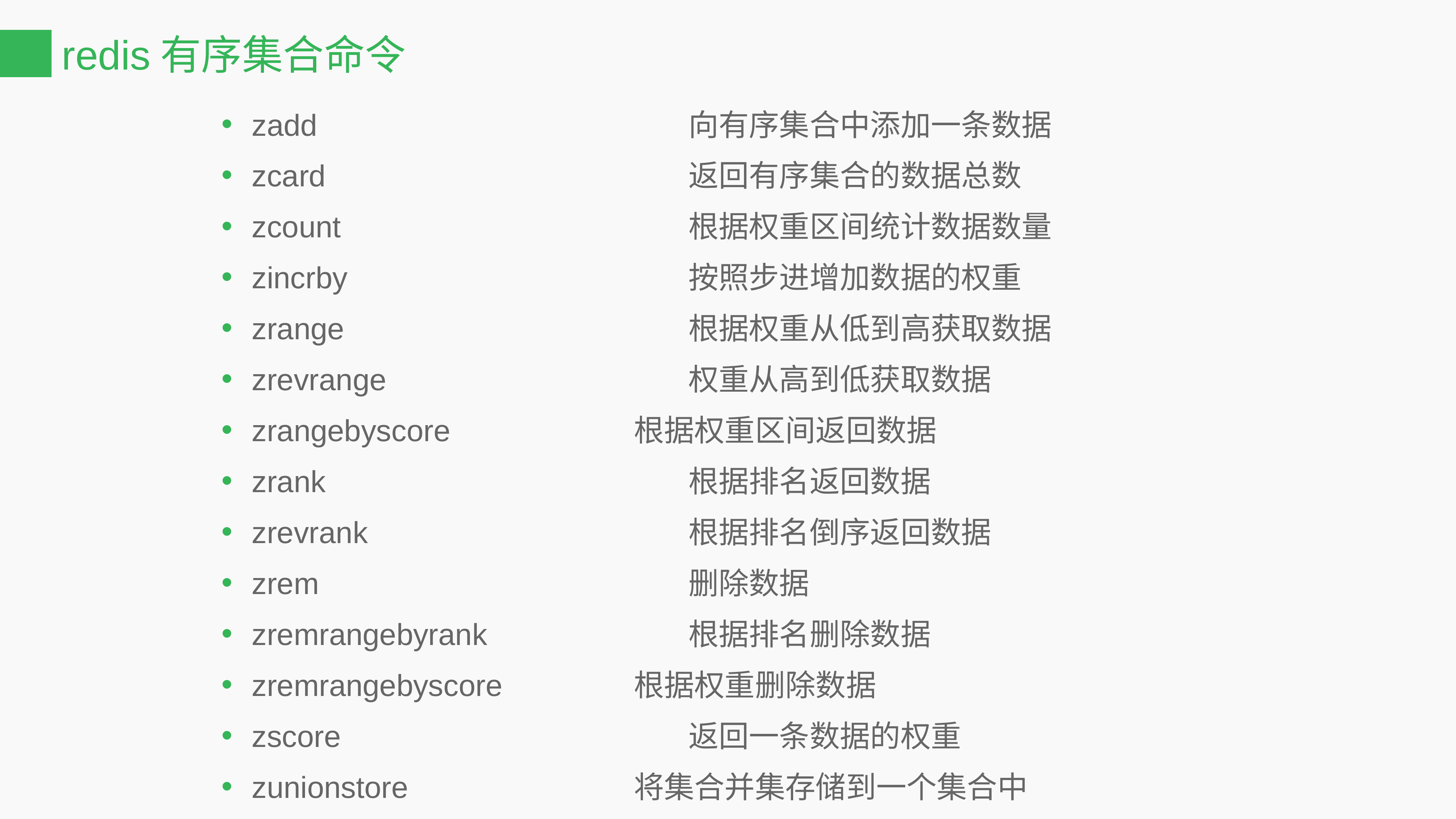

# redis有序集合命令
zadd							向有序集合中添加一条数据
zcard							返回有序集合的数据总数
zcount							根据权重区间统计数据数量
zincrby							按照步进增加数据的权重
zrange							根据权重从低到高获取数据
zrevrange						权重从高到低获取数据
zrangebyscore				根据权重区间返回数据
zrank							根据排名返回数据
zrevrank						根据排名倒序返回数据
zrem							删除数据
zremrangebyrank				根据排名删除数据
zremrangebyscore			根据权重删除数据
zscore							返回一条数据的权重
zunionstore					将集合并集存储到一个集合中